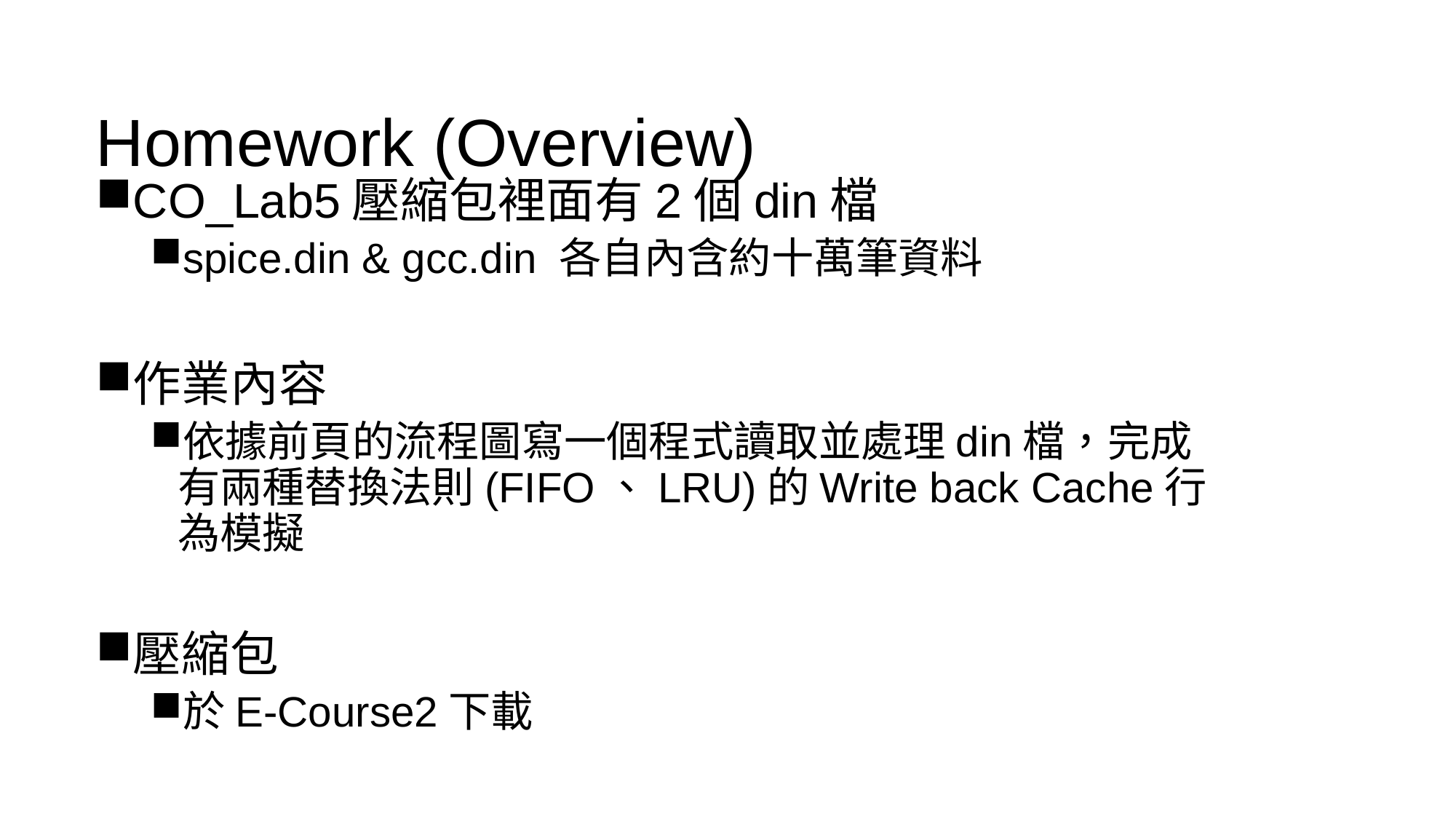

# Homework (Overview)
CO_Lab5壓縮包裡面有2個din檔
spice.din & gcc.din 各自內含約十萬筆資料

作業內容
依據前頁的流程圖寫一個程式讀取並處理din檔，完成有兩種替換法則(FIFO、LRU)的Write back Cache行為模擬

壓縮包
於E-Course2下載